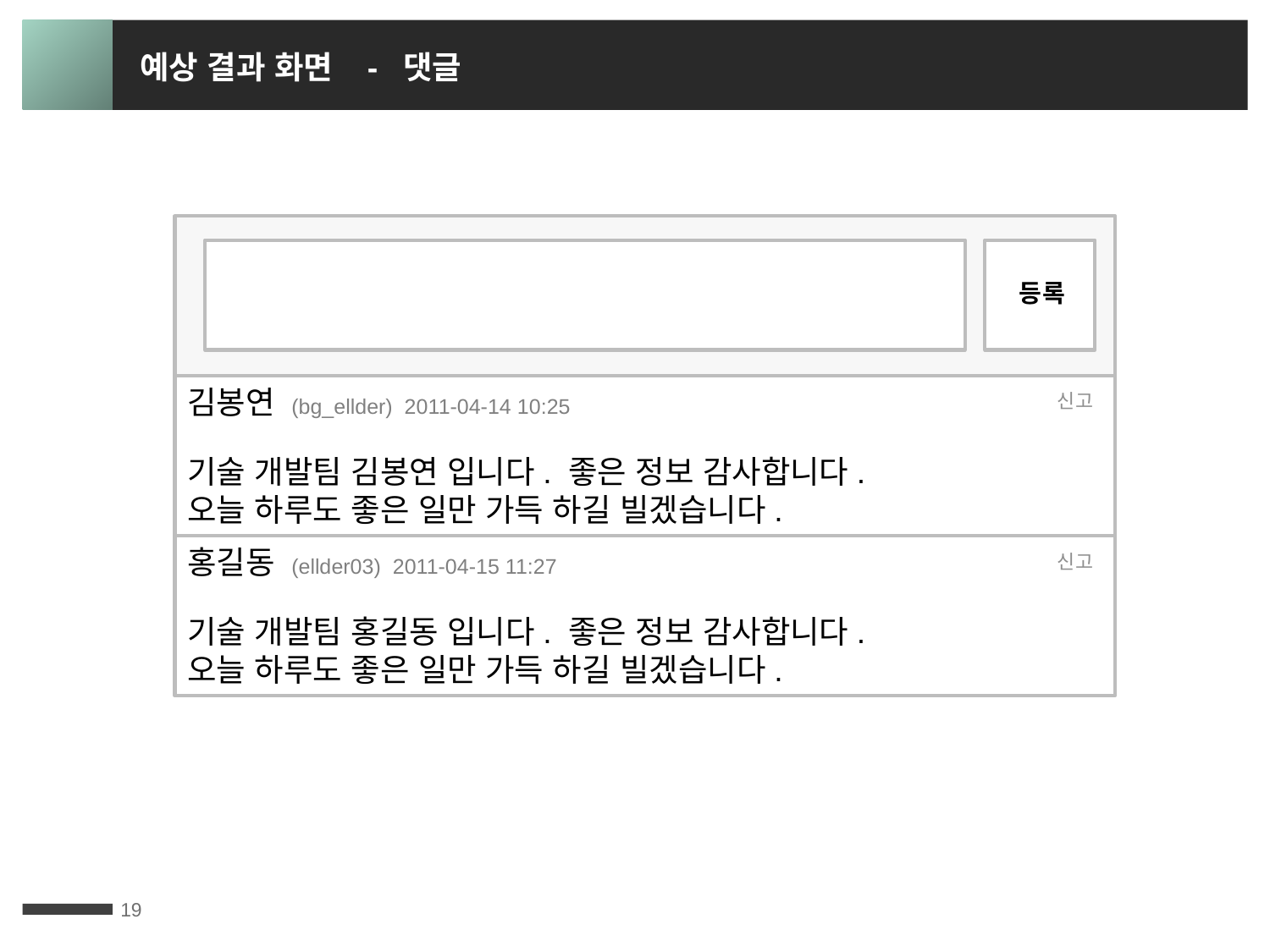

예상 결과 화면   -  댓글

등록

김봉연 (bg_ellder)  2011-04-14 10:25
신고
기술 개발팀 김봉연 입니다. 좋은 정보 감사합니다.
오늘 하루도 좋은 일만 가득 하길 빌겠습니다.

홍길동 (ellder03)  2011-04-15 11:27
신고
기술 개발팀 홍길동 입니다. 좋은 정보 감사합니다.
오늘 하루도 좋은 일만 가득 하길 빌겠습니다.
19